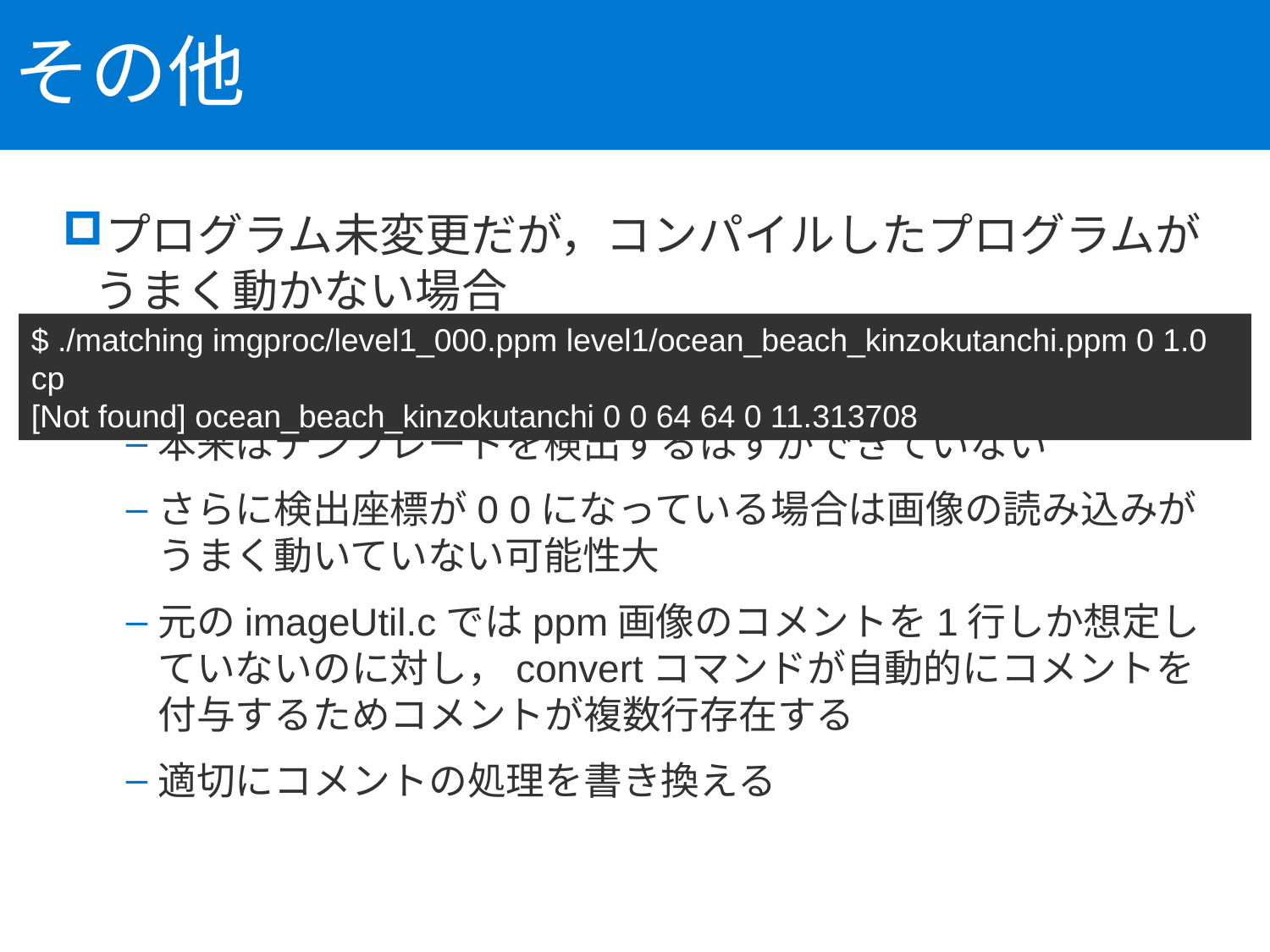

# その他
12
プログラム未変更だが，コンパイルしたプログラムがうまく動かない場合

本来はテンプレートを検出するはずができていない
さらに検出座標が0 0になっている場合は画像の読み込みがうまく動いていない可能性大
元のimageUtil.cではppm画像のコメントを1行しか想定していないのに対し，convertコマンドが自動的にコメントを付与するためコメントが複数行存在する
適切にコメントの処理を書き換える
$ ./matching imgproc/level1_000.ppm level1/ocean_beach_kinzokutanchi.ppm 0 1.0 cp
[Not found] ocean_beach_kinzokutanchi 0 0 64 64 0 11.313708